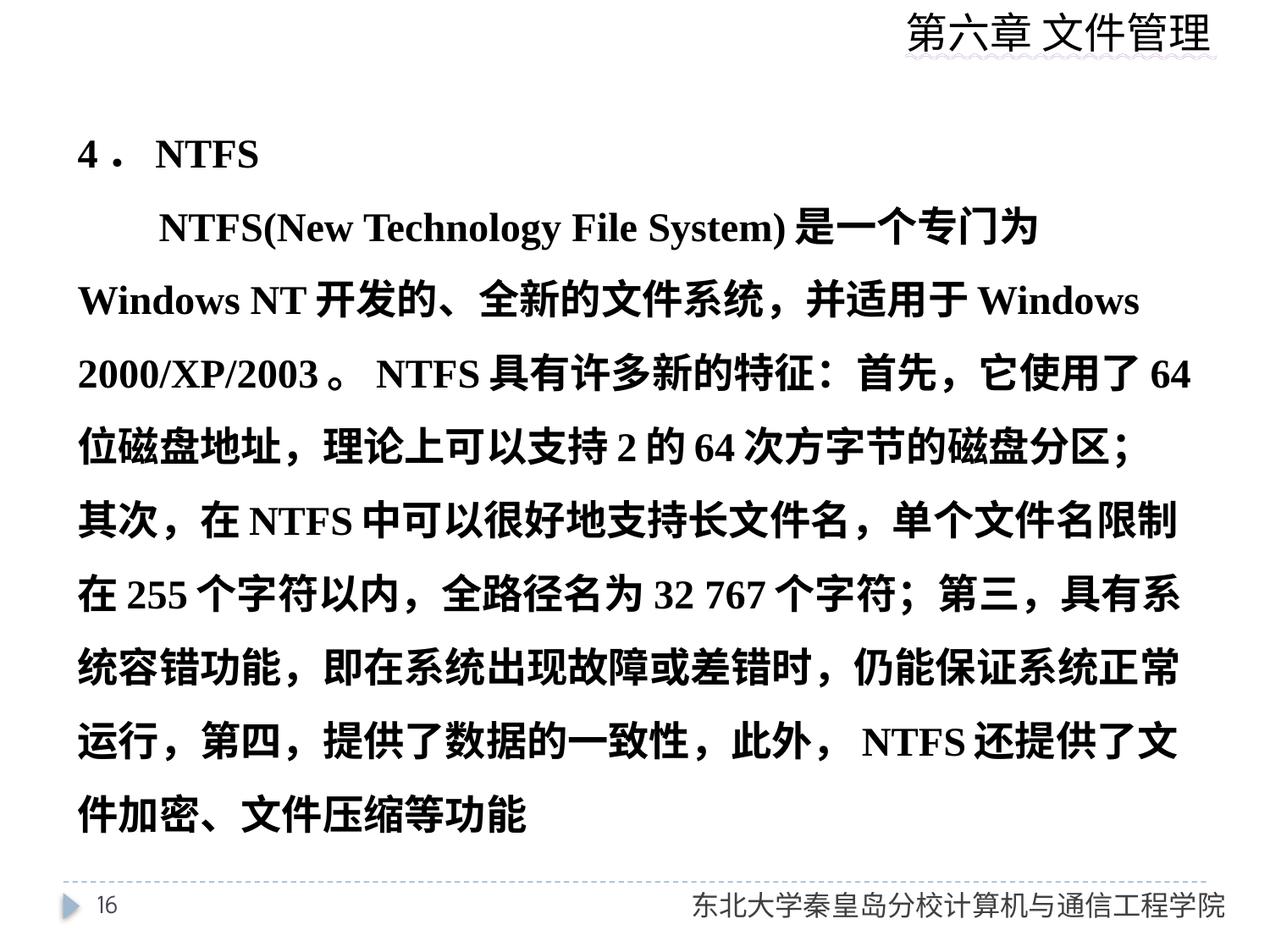

4．NTFS
        NTFS(New Technology File System)是一个专门为Windows NT开发的、全新的文件系统，并适用于Windows 2000/XP/2003。NTFS具有许多新的特征：首先，它使用了64位磁盘地址，理论上可以支持2的64次方字节的磁盘分区；其次，在NTFS中可以很好地支持长文件名，单个文件名限制在255个字符以内，全路径名为32 767个字符；第三，具有系统容错功能，即在系统出现故障或差错时，仍能保证系统正常运行，第四，提供了数据的一致性，此外，NTFS还提供了文件加密、文件压缩等功能
16